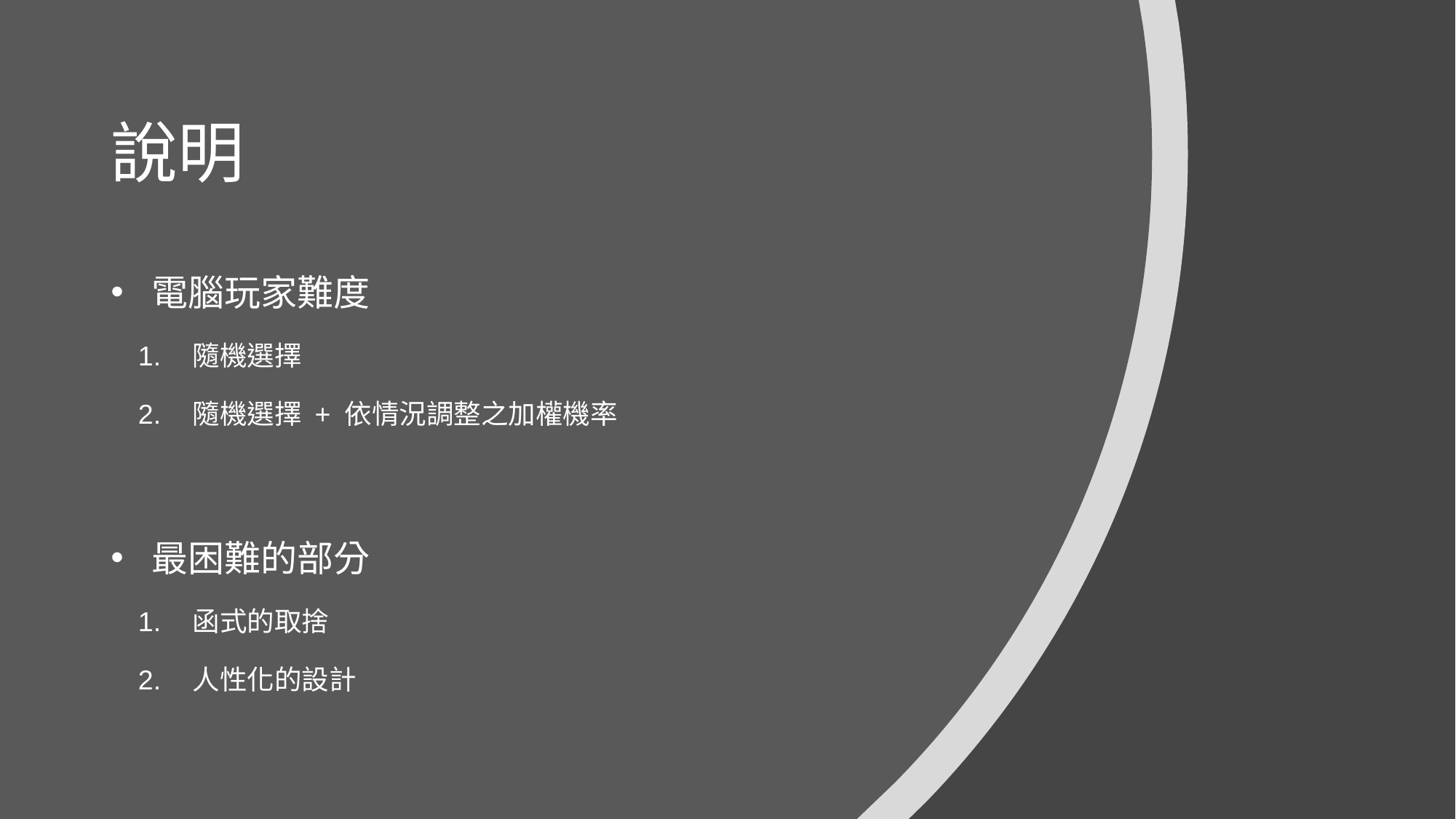

# 說明
電腦玩家難度
隨機選擇
隨機選擇 + 依情況調整之加權機率

最困難的部分
函式的取捨
人性化的設計